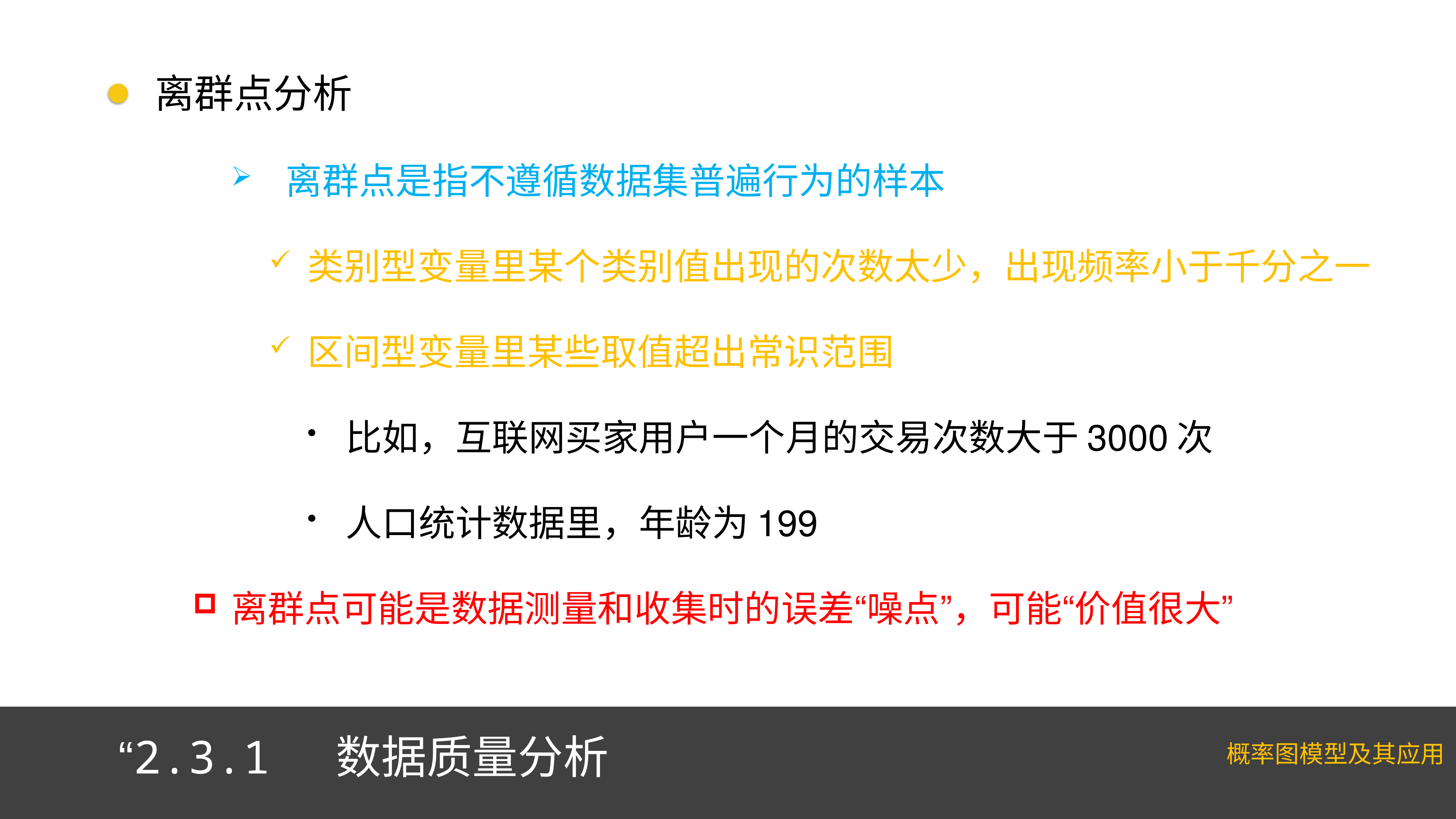

离群点分析
 离群点是指不遵循数据集普遍行为的样本
类别型变量里某个类别值出现的次数太少，出现频率小于千分之一
区间型变量里某些取值超出常识范围
比如，互联网买家用户一个月的交易次数大于3000次
人口统计数据里，年龄为199
离群点可能是数据测量和收集时的误差“噪点”，可能“价值很大”

“2.3.1  数据质量分析